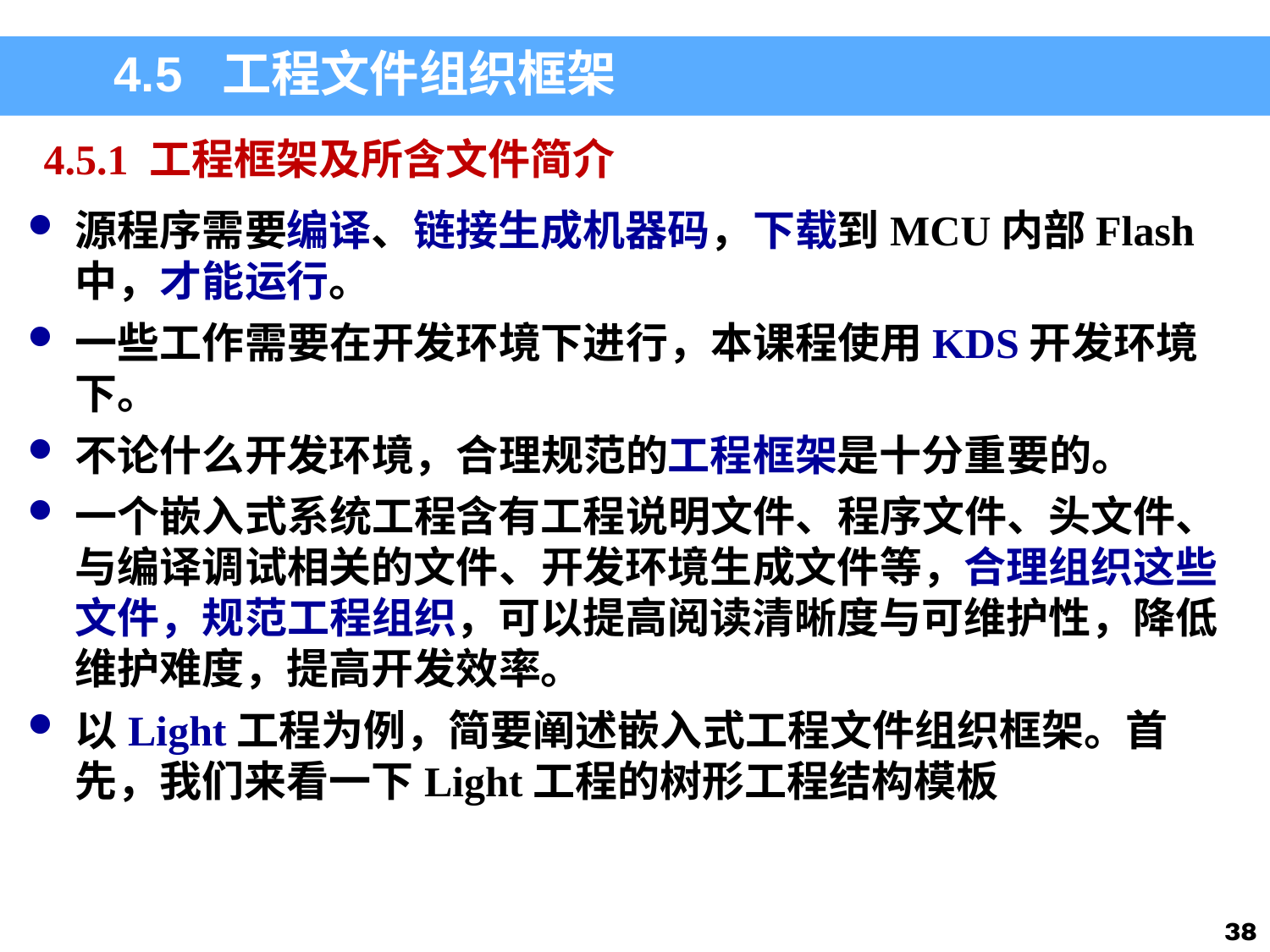

4.5  工程文件组织框架
4.5.1 工程框架及所含文件简介
源程序需要编译、链接生成机器码，下载到MCU内部Flash中，才能运行。
一些工作需要在开发环境下进行，本课程使用KDS开发环境下。
不论什么开发环境，合理规范的工程框架是十分重要的。
一个嵌入式系统工程含有工程说明文件、程序文件、头文件、与编译调试相关的文件、开发环境生成文件等，合理组织这些文件，规范工程组织，可以提高阅读清晰度与可维护性，降低维护难度，提高开发效率。
以Light工程为例，简要阐述嵌入式工程文件组织框架。首先，我们来看一下Light工程的树形工程结构模板
38